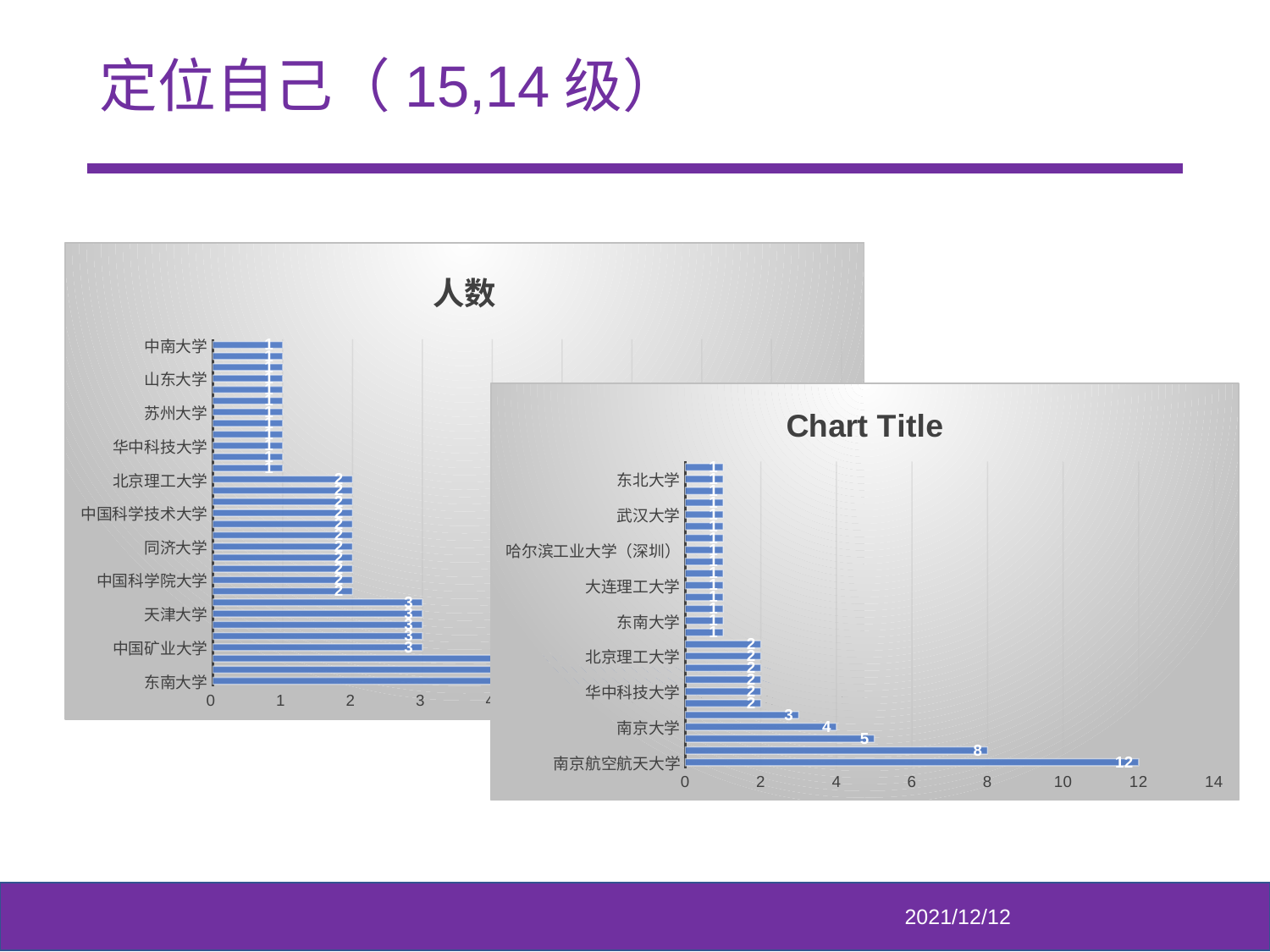

# 定位自己（15,14级）

### Chart:

| Category | 人数 |
|---|---|
| 东南大学 | 8.0 |
| 南京航空航天大学 | 8.0 |
| 北京交通大学 | 5.0 |
| 中国矿业大学 | 3.0 |
| 四川大学 | 3.0 |
| 南京大学 | 3.0 |
| 天津大学 | 3.0 |
| 中国科学院信工所 | 3.0 |
| 中国科学技术大学 | 2.0 |
| 中国科学院大学 | 2.0 |
| 复旦大学 | 2.0 |
| 西安交通大学 | 2.0 |
| 同济大学 | 2.0 |
| 西北工业大学 | 2.0 |
| 北京邮电大学 | 2.0 |
| 中国科学技术大学 | 2.0 |
| 浙江大学 | 2.0 |
| 中国科学院自动化所 | 2.0 |
| 北京理工大学 | 2.0 |
| 武汉大学 | 1.0 |
| 华东师范大学 | 1.0 |
| 华中科技大学 | 1.0 |
| 南开大学 | 1.0 |
| 山东大学(威海) | 1.0 |
| 苏州大学 | 1.0 |
| 中国科学院深圳先进技术研究院 | 1.0 |
| 湖南大学 | 1.0 |
| 山东大学 | 1.0 |
| 电子科技大学 | 1.0 |
| 南京航天航空大学 | 1.0 |
| 中南大学 | 1.0 |

### Chart:

| Category |  |
|---|---|
| 南京航空航天大学 | 12.0 |
| 中国科学院大学 | 8.0 |
| 中国矿业大学 | 5.0 |
| 南京大学 | 4.0 |
| 四川大学 | 3.0 |
| 天津大学 | 2.0 |
| 华中科技大学 | 2.0 |
| 南开大学 | 2.0 |
| 中国科学技术大学 | 2.0 |
| 北京理工大学 | 2.0 |
| 北京邮电大学 | 2.0 |
| 西安交通大学 | 1.0 |
| 东南大学 | 1.0 |
| [出国] | 1.0 |
| 中山大学 | 1.0 |
| 大连理工大学 | 1.0 |
| 华南理工大学 | 1.0 |
| 北京航空航天大学 | 1.0 |
| 哈尔滨工业大学（深圳） | 1.0 |
| 北京大学（深圳） | 1.0 |
| 清华大学（深圳） | 1.0 |
| 武汉大学 | 1.0 |
| 西安电子科技大学 | 1.0 |
| 哈尔滨工业大学 | 1.0 |
| 东北大学 | 1.0 |
| 南京理工大学 | 1.0 |
2021/12/12